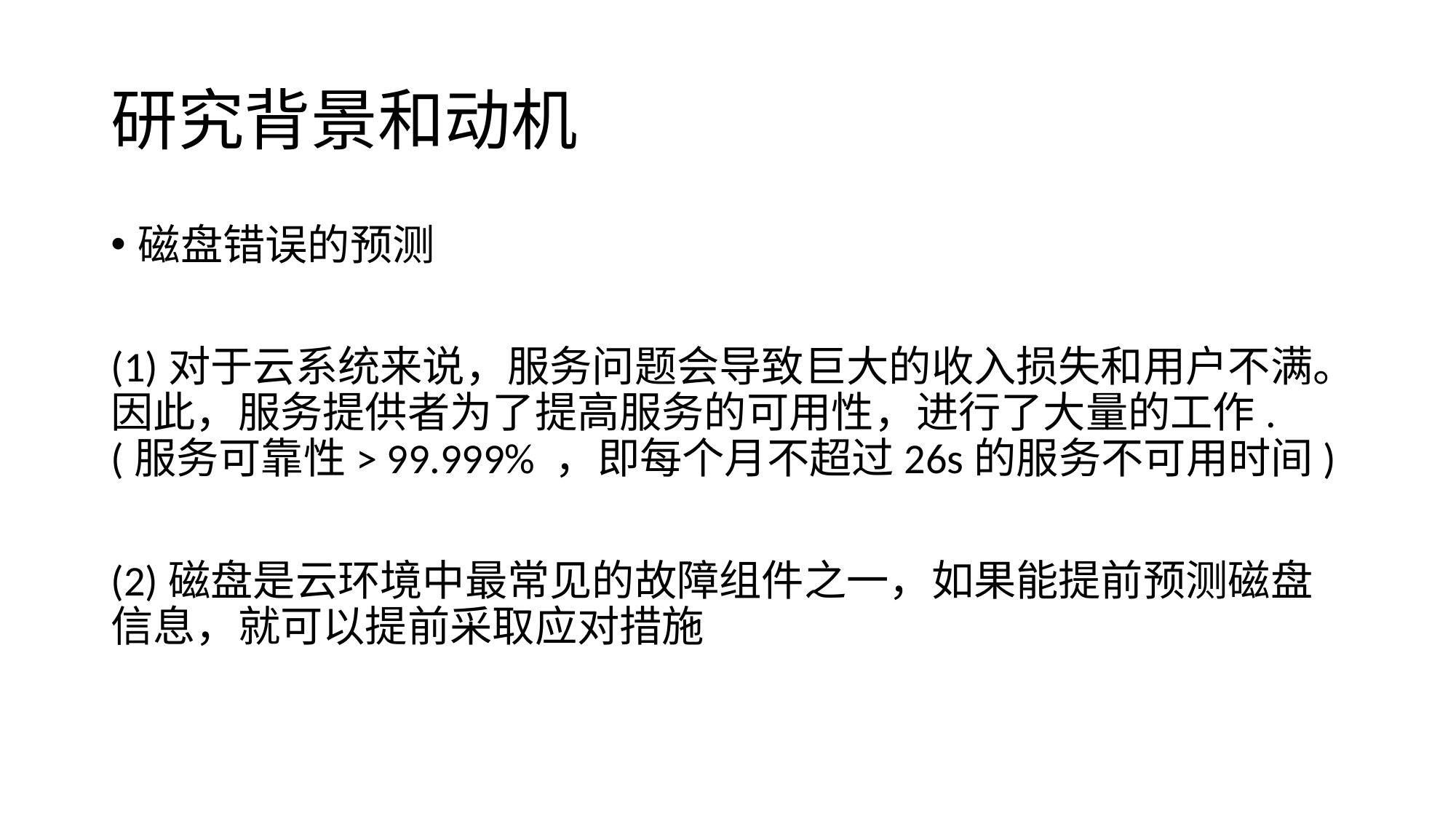

# 研究背景和动机
磁盘错误的预测

(1)对于云系统来说，服务问题会导致巨大的收入损失和用户不满。因此，服务提供者为了提高服务的可用性，进行了大量的工作. (服务可靠性> 99.999% ，即每个月不超过26s的服务不可用时间)

(2)磁盘是云环境中最常见的故障组件之一，如果能提前预测磁盘信息，就可以提前采取应对措施